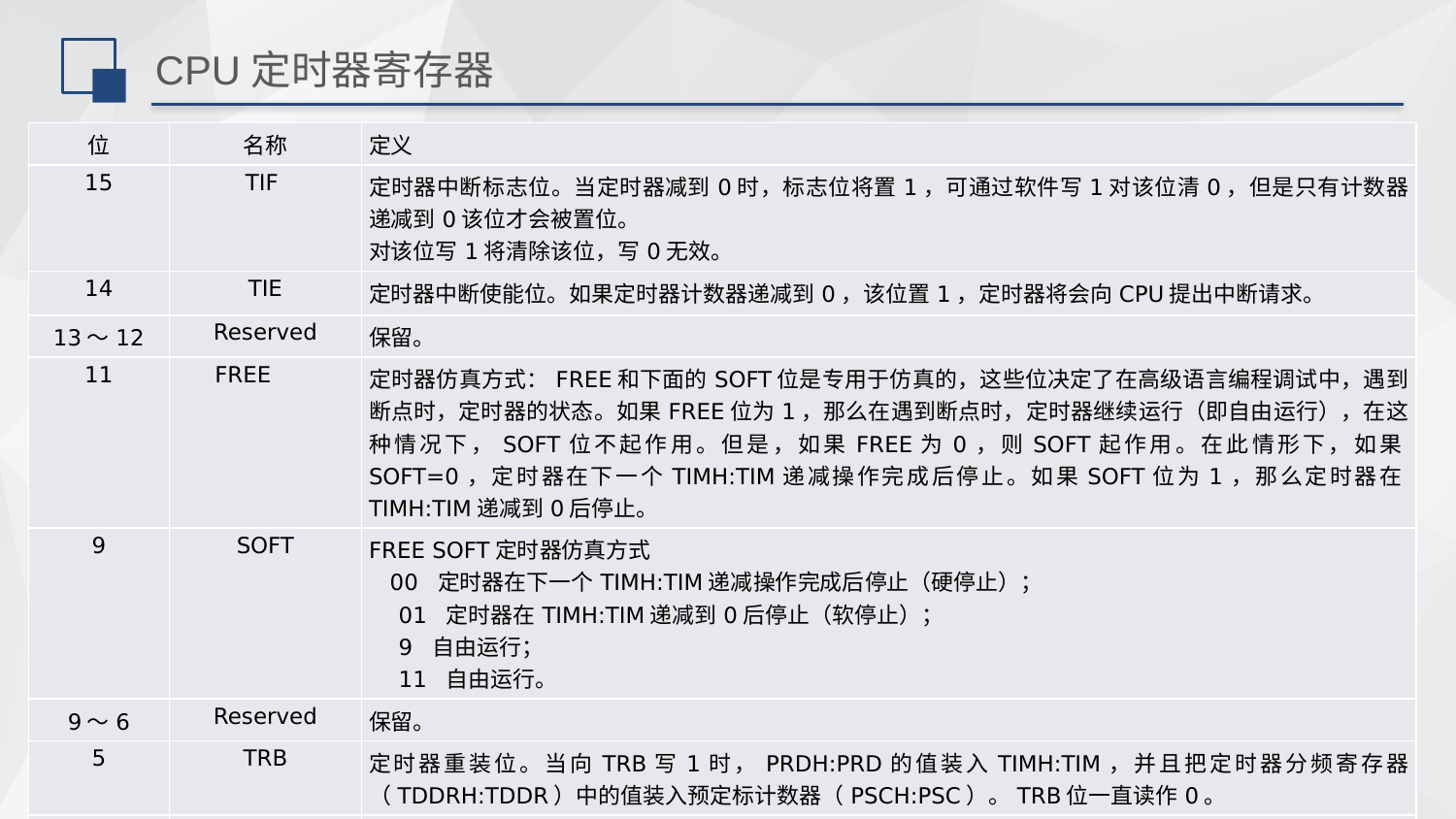

# CPU定时器寄存器
| 位 | 名称 | 定义 |
| --- | --- | --- |
| 15 | TIF | 定时器中断标志位。当定时器减到0时，标志位将置1，可通过软件写1对该位清0，但是只有计数器递减到0该位才会被置位。 对该位写1将清除该位，写0无效。 |
| 14 | TIE | 定时器中断使能位。如果定时器计数器递减到0，该位置1，定时器将会向CPU提出中断请求。 |
| 13～12 | Reserved | 保留。 |
| 11 | FREE | 定时器仿真方式：FREE和下面的SOFT位是专用于仿真的，这些位决定了在高级语言编程调试中，遇到断点时，定时器的状态。如果FREE位为1，那么在遇到断点时，定时器继续运行（即自由运行），在这种情况下，SOFT位不起作用。但是，如果FREE为0，则SOFT起作用。在此情形下，如果SOFT=0，定时器在下一个TIMH:TIM递减操作完成后停止。如果SOFT位为1，那么定时器在TIMH:TIM递减到0后停止。 |
| 9 | SOFT | FREE SOFT定时器仿真方式 00 定时器在下一个TIMH:TIM递减操作完成后停止（硬停止）； 01 定时器在TIMH:TIM递减到0后停止（软停止）； 9 自由运行； 11 自由运行。 |
| 9～6 | Reserved | 保留。 |
| 5 | TRB | 定时器重装位。当向TRB写1时，PRDH:PRD的值装入TIMH:TIM，并且把定时器分频寄存器（TDDRH:TDDR）中的值装入预定标计数器（PSCH:PSC）。TRB位一直读作0。 |
| 4 | TSS | 定时器停止状态位。TSS是停止或启动定时器的一个标志位。要停止定时器，置TSS为1。要启动或重启动定时器，置TSS为0。在复位时，TSS清0并且定时器立即启动。 |
| 3～0 | Reserved | 保留。 |